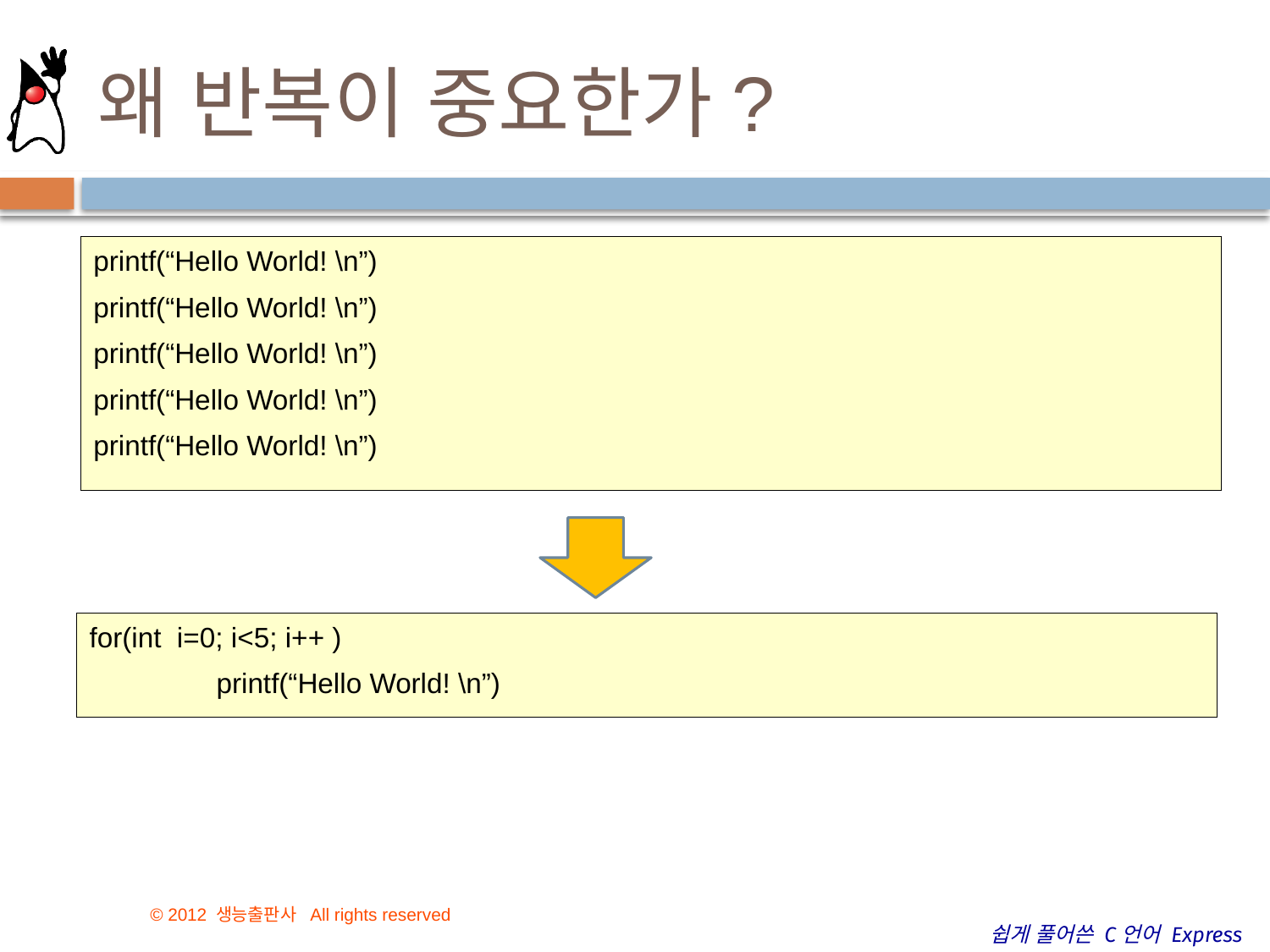

# 왜 반복이 중요한가?
printf(“Hello World! \n”)
printf(“Hello World! \n”)
printf(“Hello World! \n”)
printf(“Hello World! \n”)
printf(“Hello World! \n”)

for(int  i=0; i<5; i++ )
	printf(“Hello World! \n”)